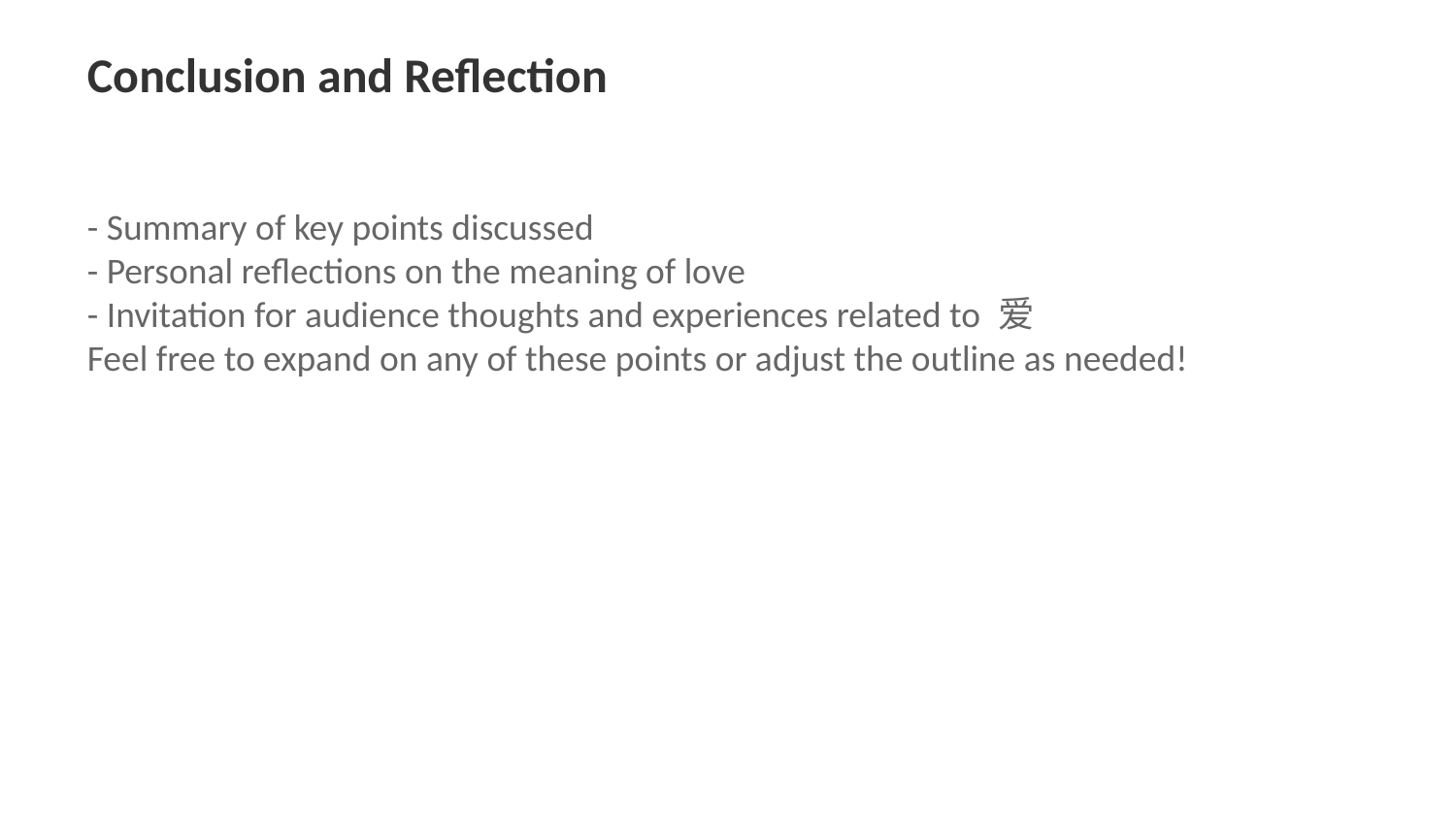

Conclusion and Reflection
- Summary of key points discussed
- Personal reflections on the meaning of love
- Invitation for audience thoughts and experiences related to 爱
Feel free to expand on any of these points or adjust the outline as needed!